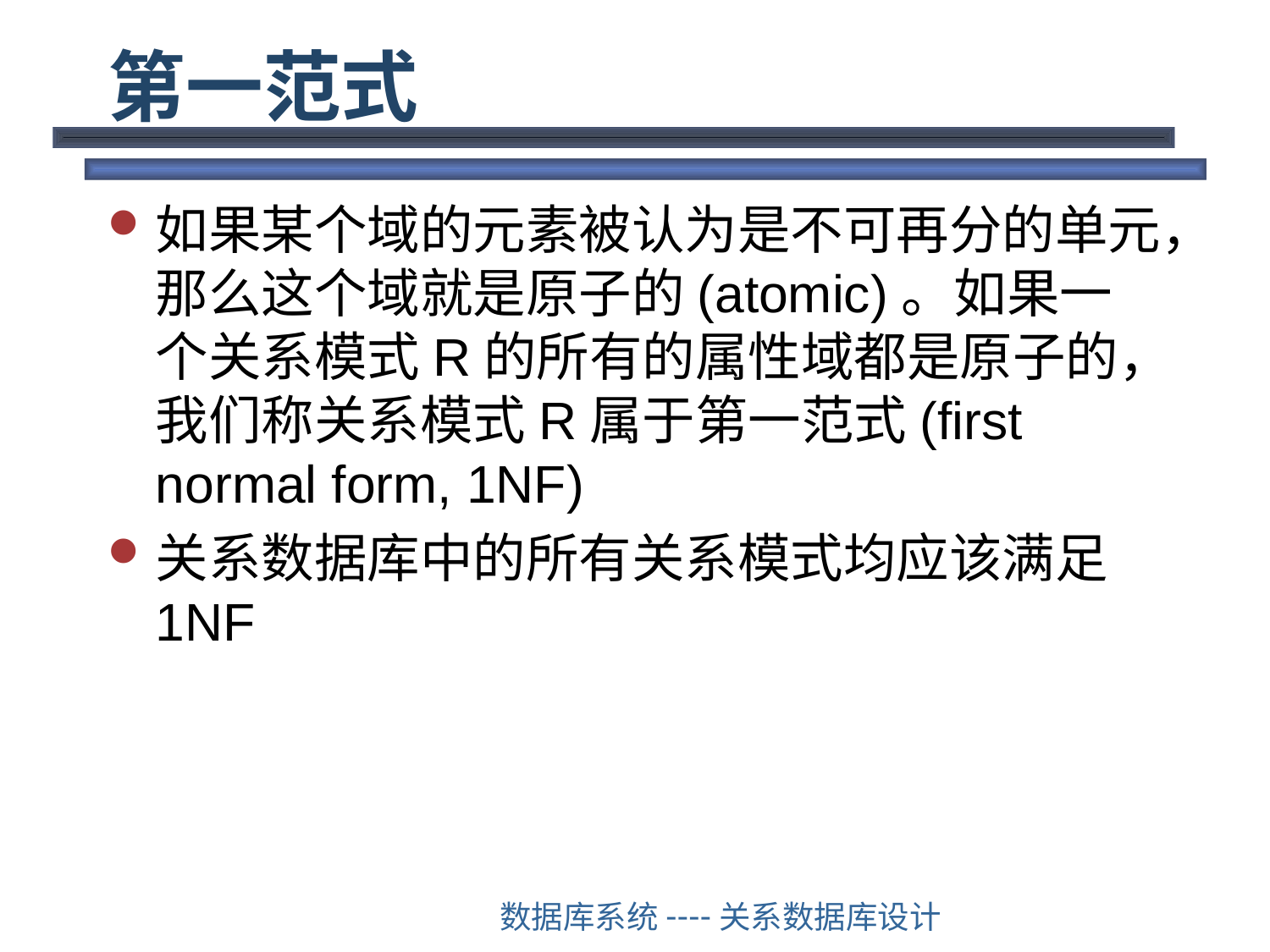

# 第一范式
如果某个域的元素被认为是不可再分的单元，那么这个域就是原子的(atomic)。如果一个关系模式R的所有的属性域都是原子的，我们称关系模式R属于第一范式(first normal form, 1NF)
关系数据库中的所有关系模式均应该满足1NF
数据库系统----关系数据库设计